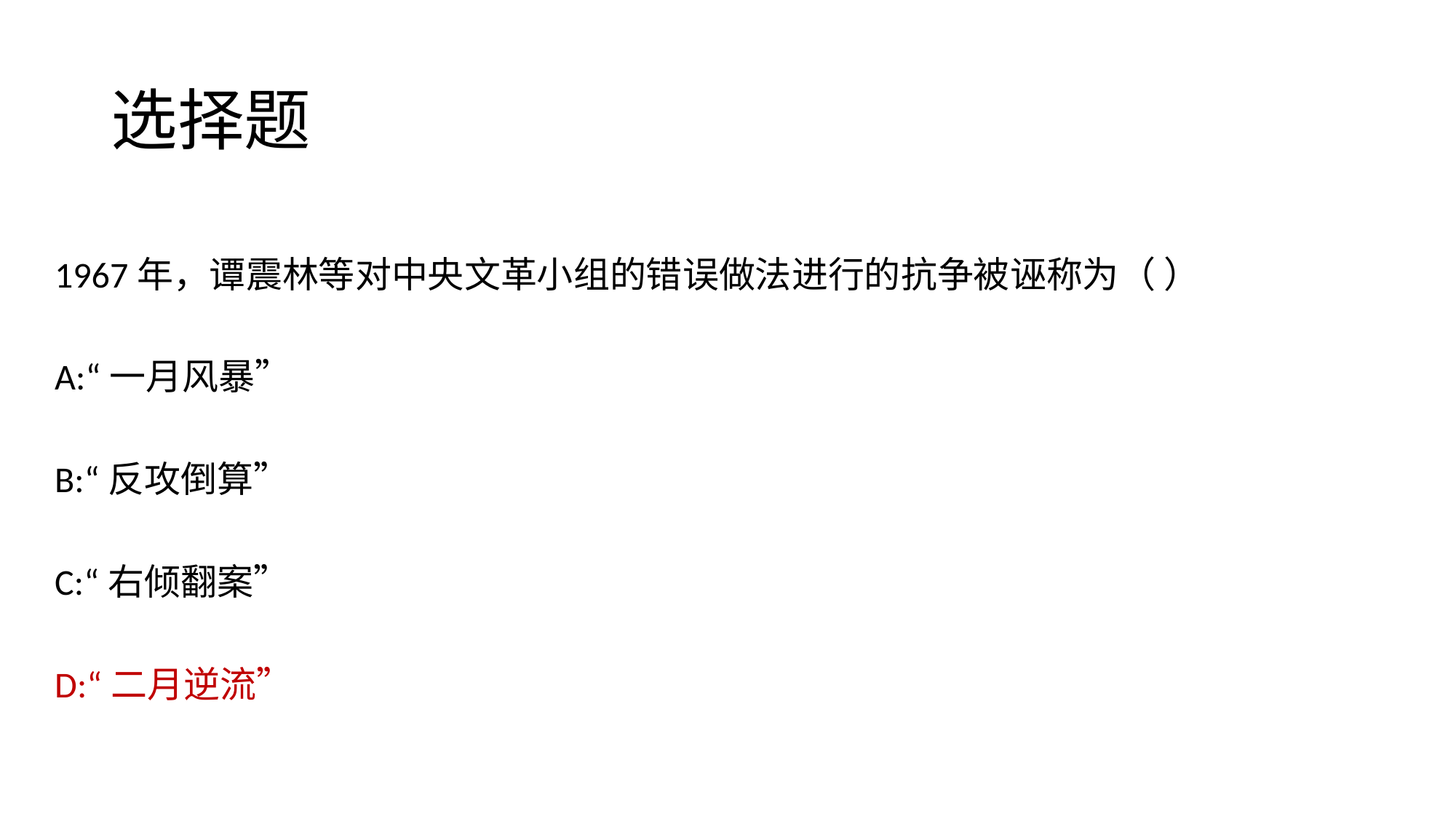

# 选择题
1967年，谭震林等对中央文革小组的错误做法进行的抗争被诬称为（ ）
A:“一月风暴”
B:“反攻倒算”
C:“右倾翻案”
D:“二月逆流”